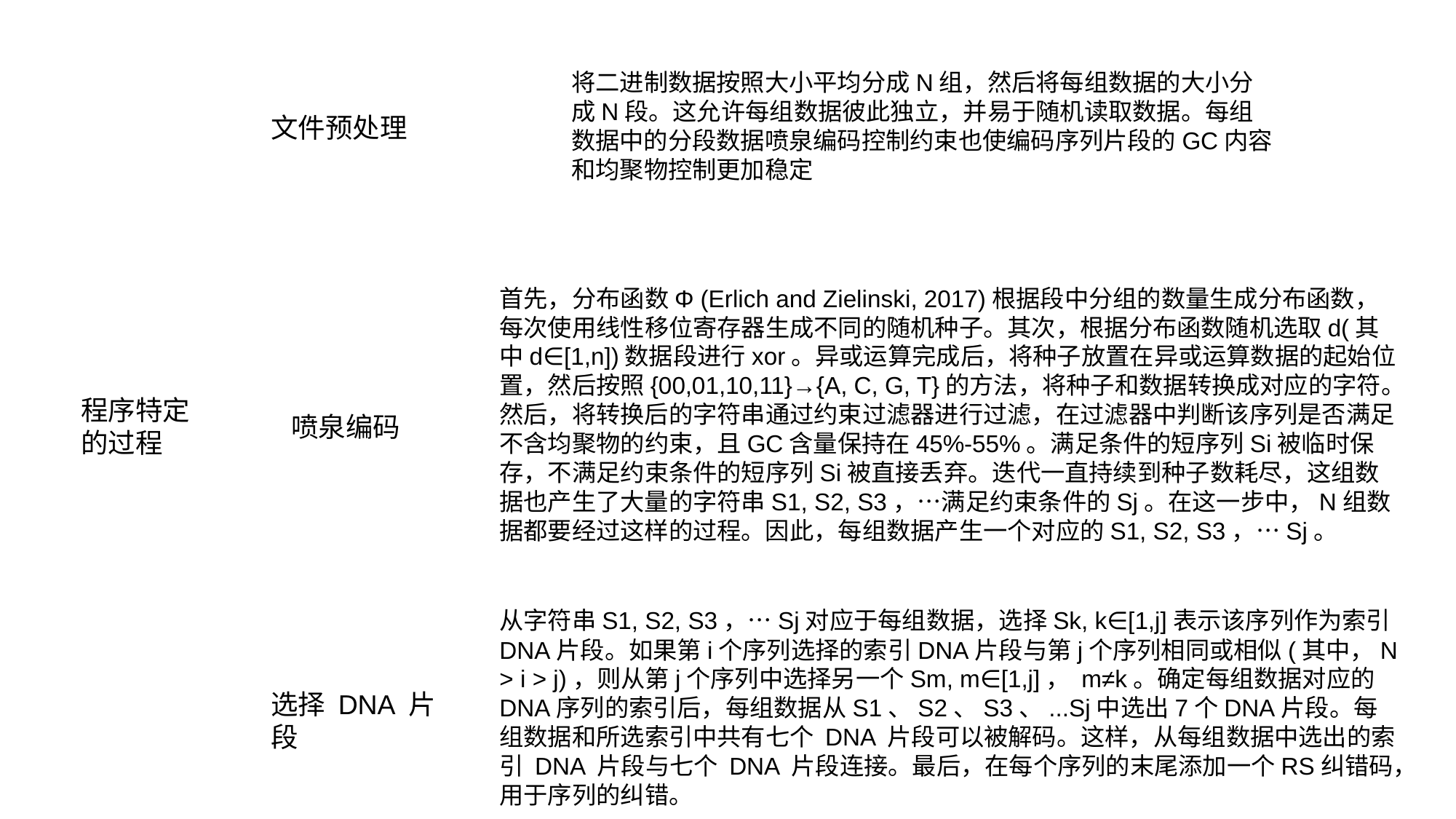

将二进制数据按照大小平均分成N组，然后将每组数据的大小分成N段。这允许每组数据彼此独立，并易于随机读取数据。每组数据中的分段数据喷泉编码控制约束也使编码序列片段的GC内容和均聚物控制更加稳定
文件预处理
首先，分布函数Φ (Erlich and Zielinski, 2017)根据段中分组的数量生成分布函数，每次使用线性移位寄存器生成不同的随机种子。其次，根据分布函数随机选取d(其中d∈[1,n])数据段进行xor。异或运算完成后，将种子放置在异或运算数据的起始位置，然后按照{00,01,10,11}→{A, C, G, T}的方法，将种子和数据转换成对应的字符。然后，将转换后的字符串通过约束过滤器进行过滤，在过滤器中判断该序列是否满足不含均聚物的约束，且GC含量保持在45%-55%。满足条件的短序列Si被临时保存，不满足约束条件的短序列Si被直接丢弃。迭代一直持续到种子数耗尽，这组数据也产生了大量的字符串S1, S2, S3，…满足约束条件的Sj。在这一步中，N组数据都要经过这样的过程。因此，每组数据产生一个对应的S1, S2, S3，…Sj。
程序特定的过程
喷泉编码
从字符串S1, S2, S3，…Sj对应于每组数据，选择Sk, k∈[1,j]表示该序列作为索引DNA片段。如果第i个序列选择的索引DNA片段与第j个序列相同或相似(其中，N > i > j)，则从第j个序列中选择另一个Sm, m∈[1,j]， m≠k。确定每组数据对应的DNA序列的索引后，每组数据从S1、S2、S3、...Sj中选出7个DNA片段。每组数据和所选索引中共有七个 DNA 片段可以被解码。这样，从每组数据中选出的索引 DNA 片段与七个 DNA 片段连接。最后，在每个序列的末尾添加一个RS纠错码，用于序列的纠错。
选择 DNA 片段